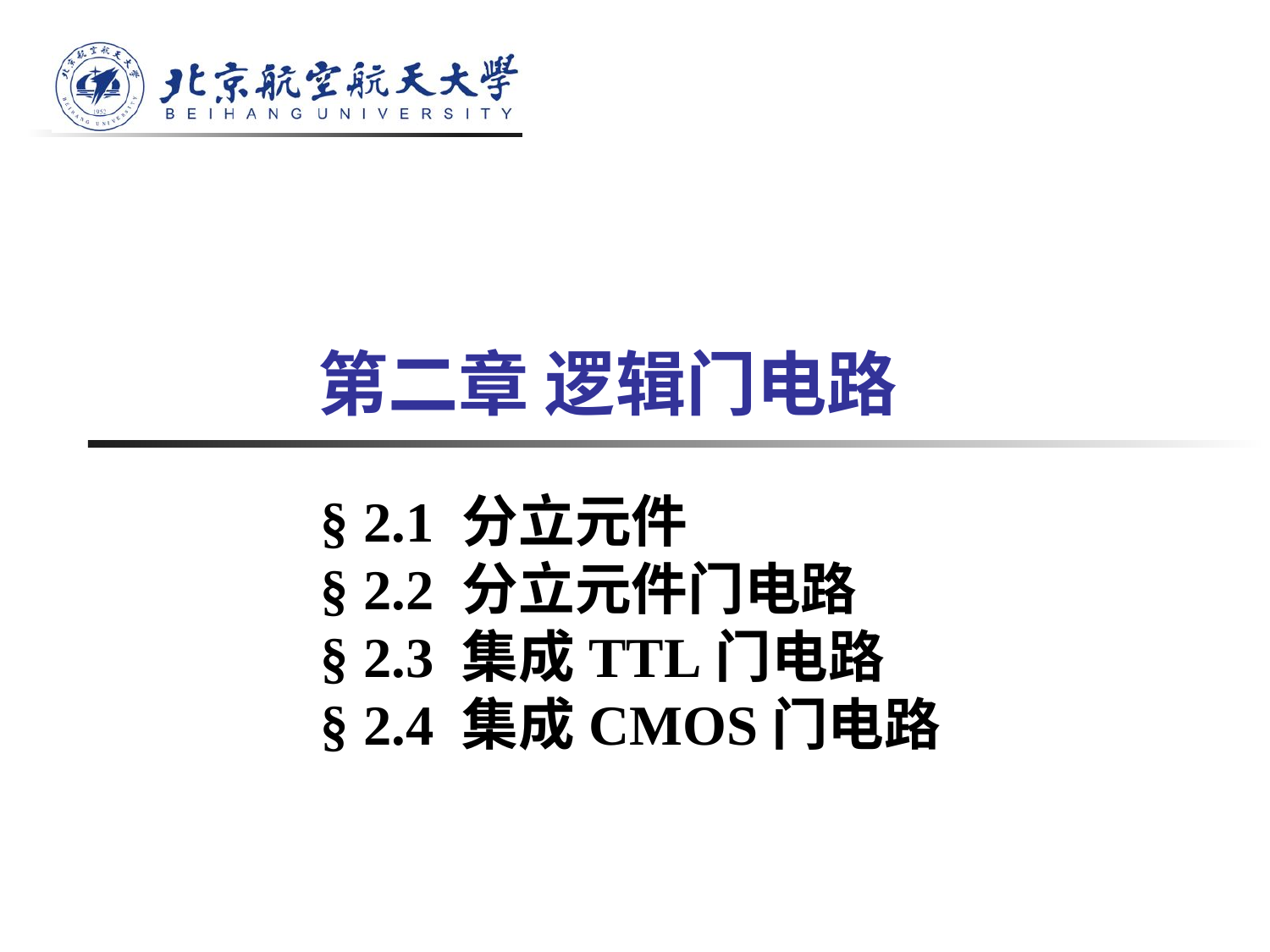

# 第二章 逻辑门电路
§ 2.1 分立元件
§ 2.2 分立元件门电路
§ 2.3 集成TTL门电路
§ 2.4 集成CMOS门电路